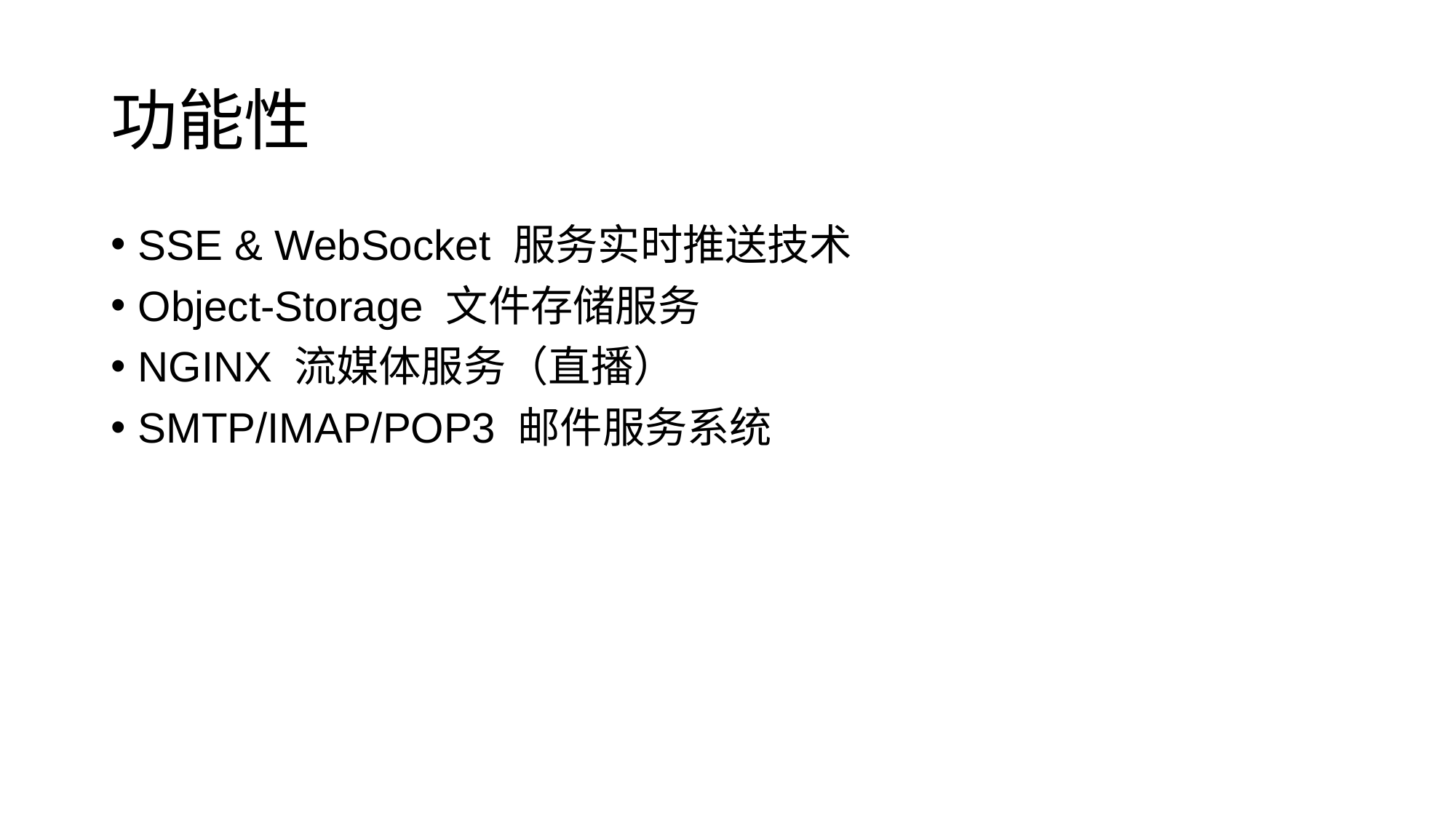

# 功能性
SSE & WebSocket 服务实时推送技术
Object-Storage 文件存储服务
NGINX 流媒体服务（直播）
SMTP/IMAP/POP3 邮件服务系统